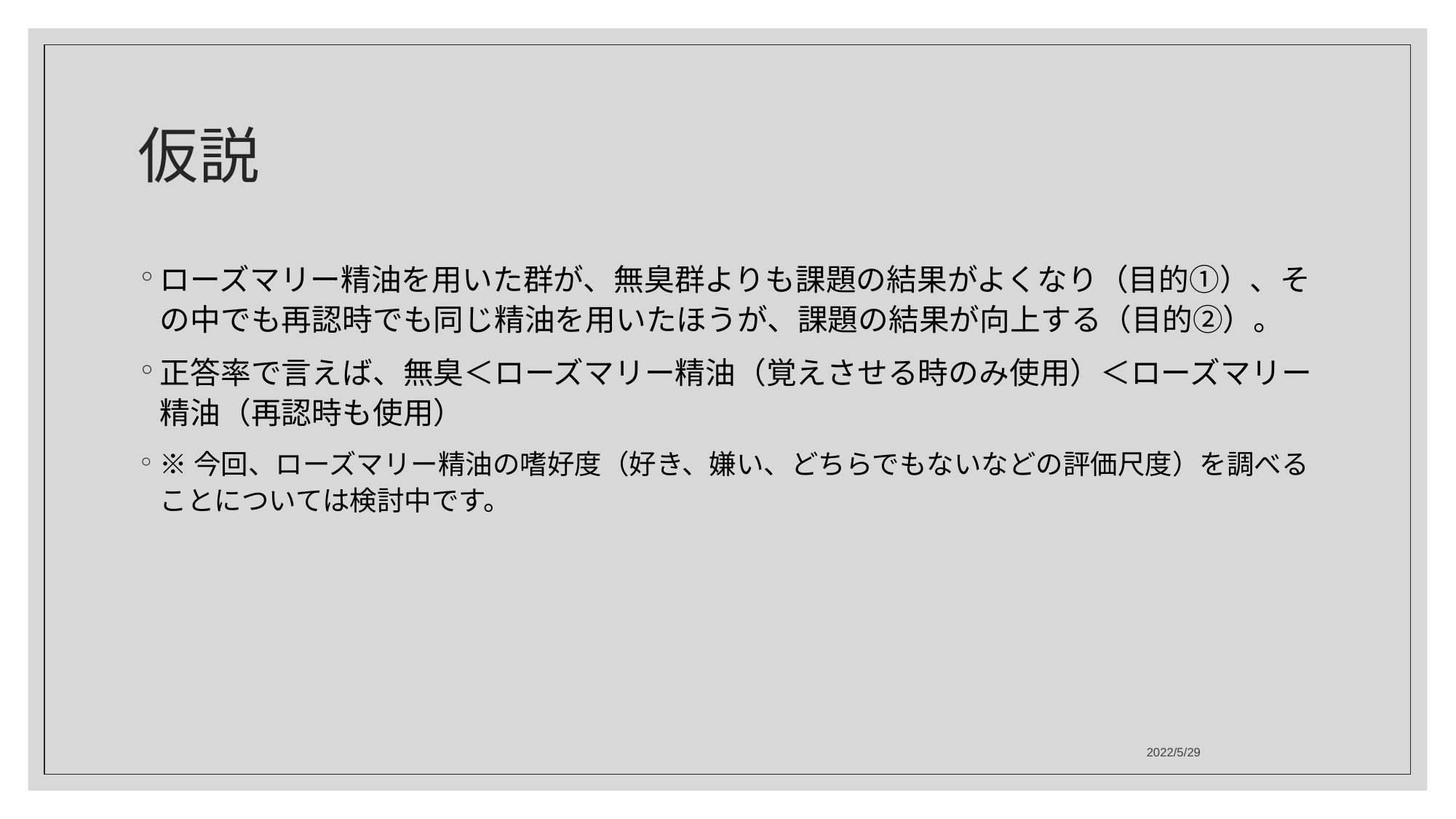

# 仮説
ローズマリー精油を用いた群が、無臭群よりも課題の結果がよくなり（目的①）、その中でも再認時でも同じ精油を用いたほうが、課題の結果が向上する（目的②）。
正答率で言えば、無臭＜ローズマリー精油（覚えさせる時のみ使用）＜ローズマリー精油（再認時も使用）
※今回、ローズマリー精油の嗜好度（好き、嫌い、どちらでもないなどの評価尺度）を調べることについては検討中です。
2022/5/29